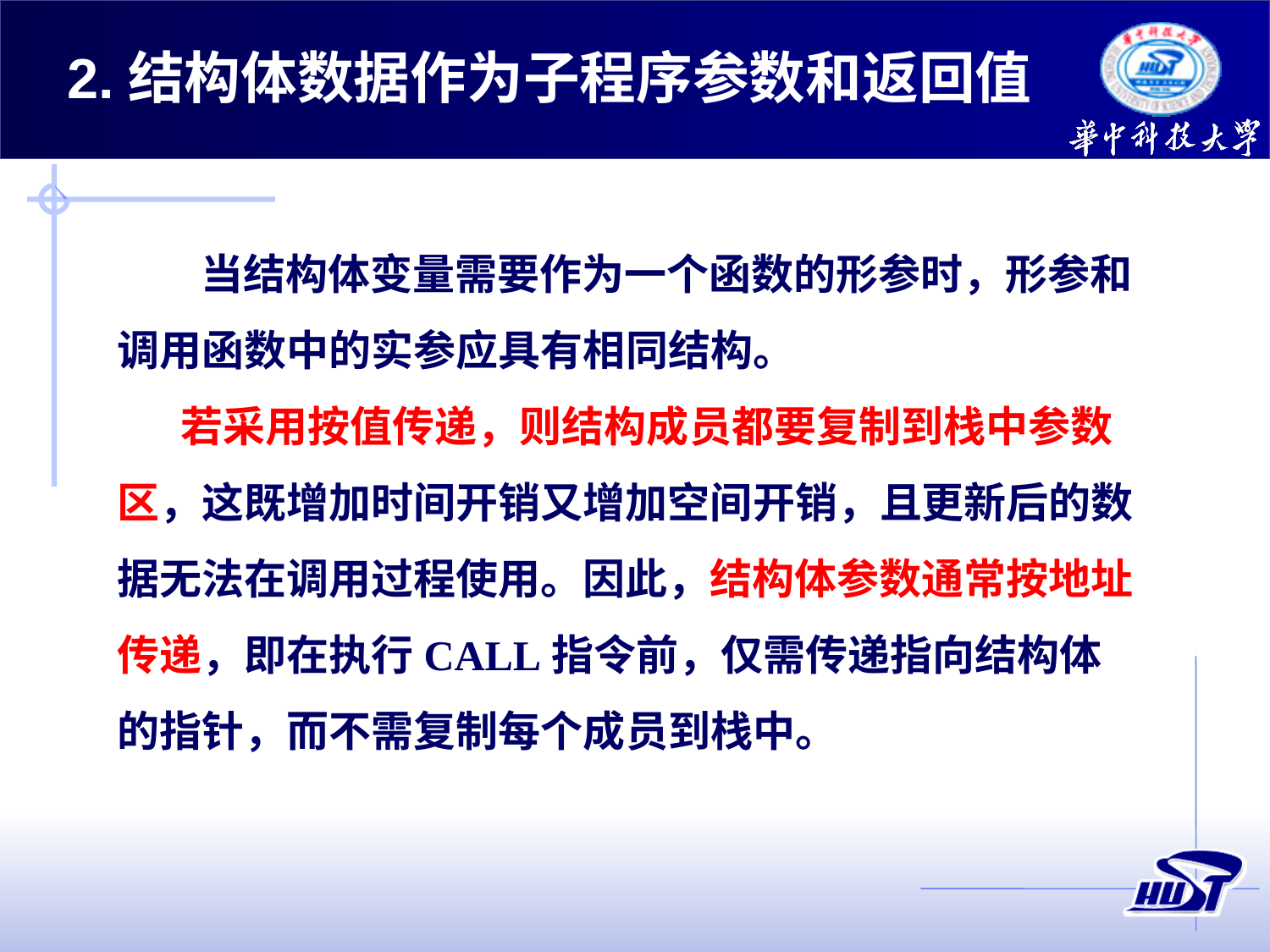

2.结构体数据作为子程序参数和返回值
 当结构体变量需要作为一个函数的形参时，形参和调用函数中的实参应具有相同结构。
若采用按值传递，则结构成员都要复制到栈中参数区，这既增加时间开销又增加空间开销，且更新后的数据无法在调用过程使用。因此，结构体参数通常按地址传递，即在执行CALL指令前，仅需传递指向结构体的指针，而不需复制每个成员到栈中。